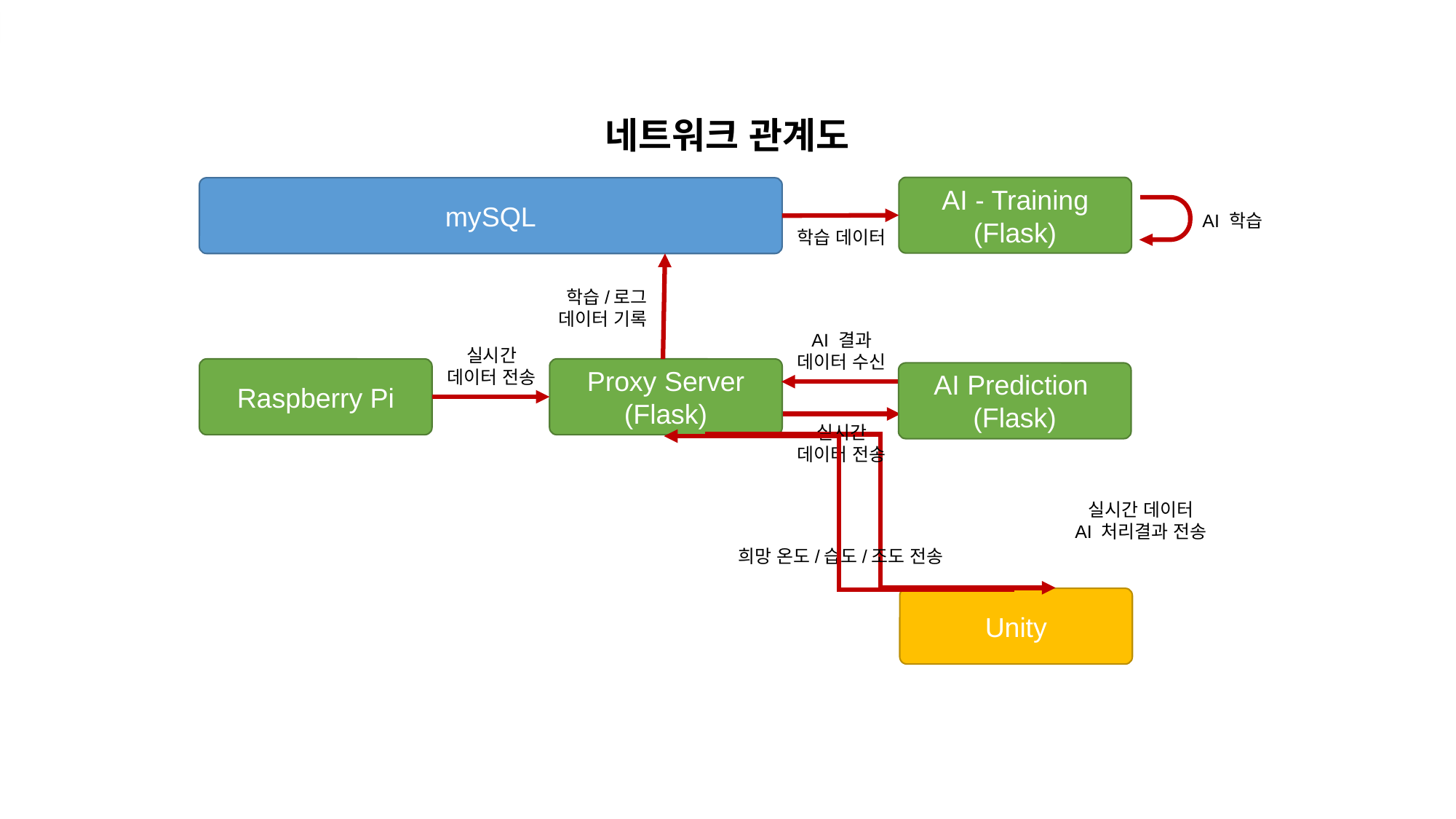

네트워크 관계도
AI - Training
(Flask)
mySQL

AI 학습
학습 데이터
학습/로그
데이터 기록
AI 결과
데이터 수신
실시간
데이터 전송
Proxy Server
(Flask)
Raspberry Pi
AI Prediction
(Flask)
실시간
데이터 전송
실시간 데이터
AI 처리결과 전송
희망 온도/습도/조도 전송
Unity